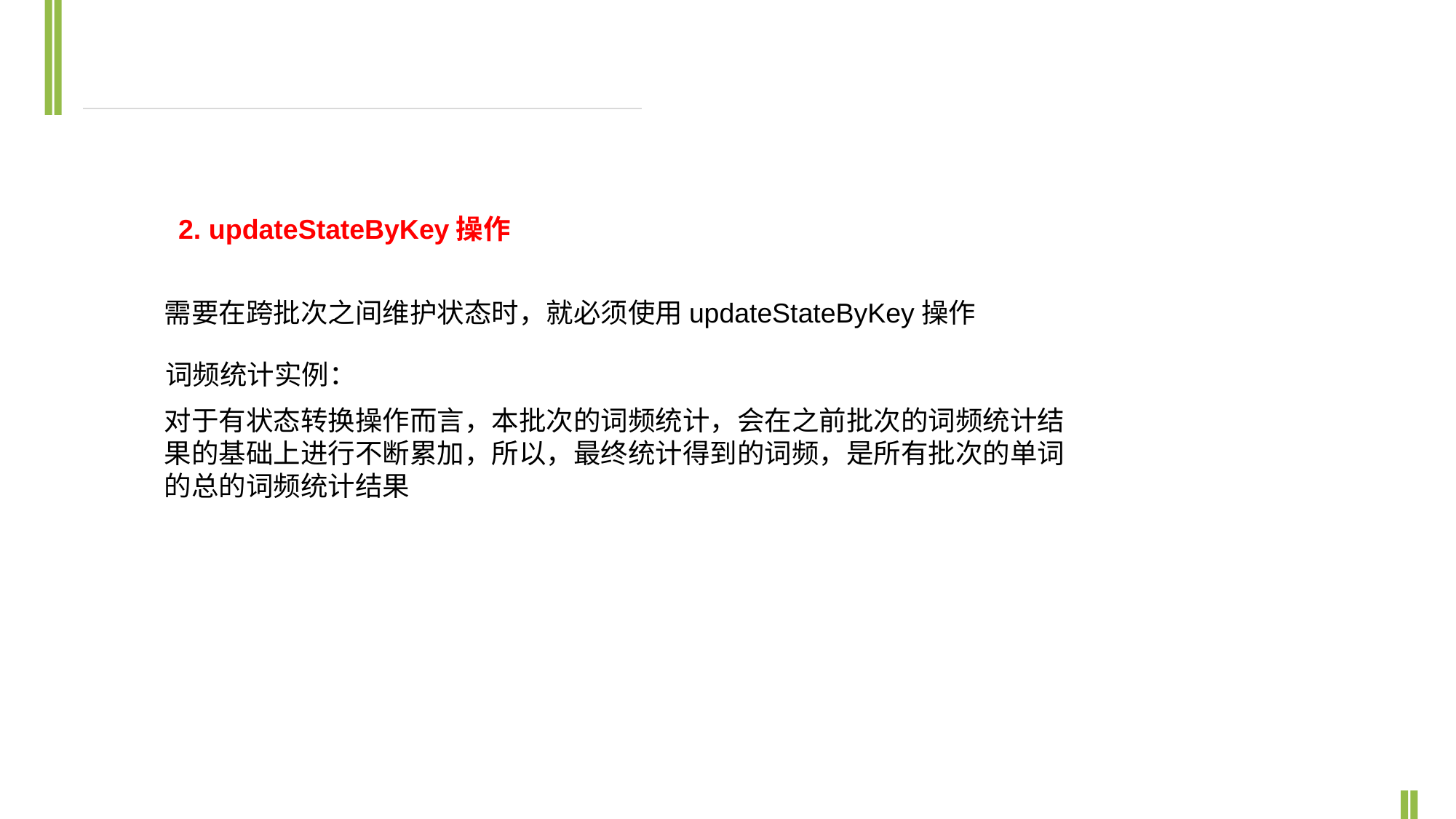

2. updateStateByKey操作
需要在跨批次之间维护状态时，就必须使用updateStateByKey操作
词频统计实例：
对于有状态转换操作而言，本批次的词频统计，会在之前批次的词频统计结果的基础上进行不断累加，所以，最终统计得到的词频，是所有批次的单词的总的词频统计结果